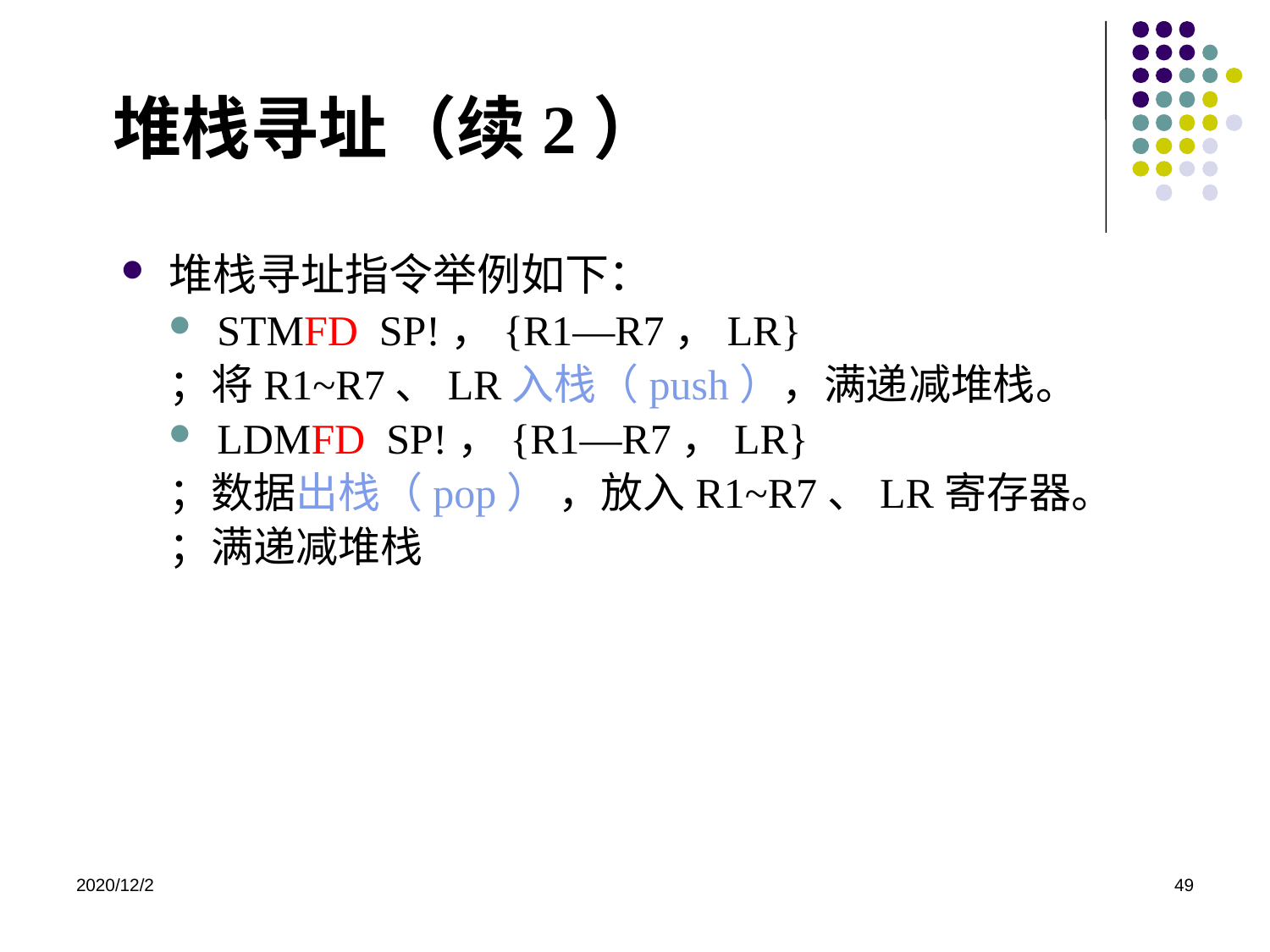

# 堆栈寻址（续2）
堆栈寻址指令举例如下：
STMFD  SP!，{R1—R7，LR}
；将R1~R7、LR入栈（push），满递减堆栈。
LDMFD  SP!，{R1—R7，LR}
；数据出栈（pop） ，放入R1~R7、LR寄存器。
；满递减堆栈
2020/12/2
49